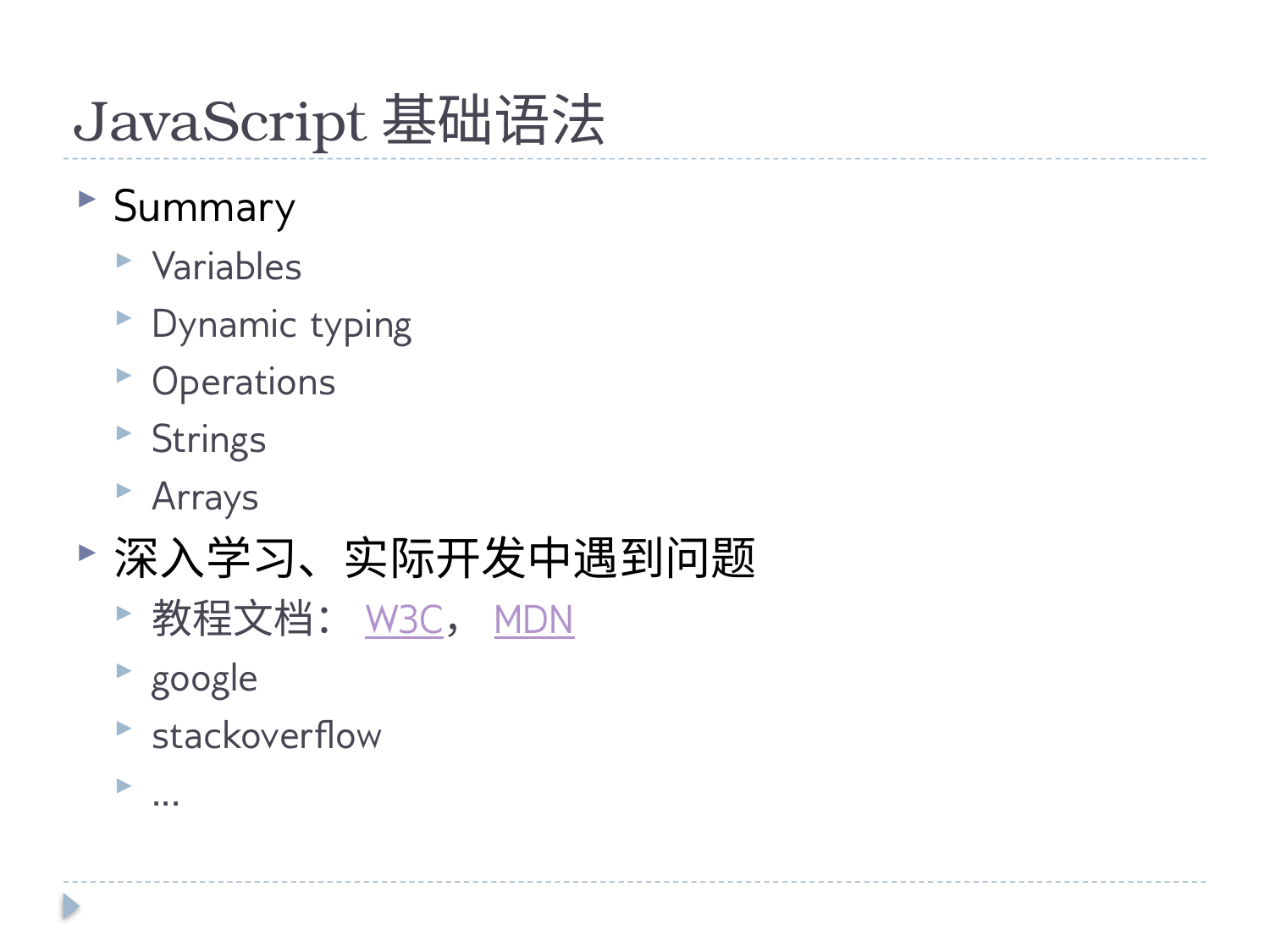

# JavaScript基础语法
Summary
Variables
Dynamic typing
Operations
Strings
Arrays
深入学习、实际开发中遇到问题
教程文档：W3C，MDN
google
stackoverflow
...